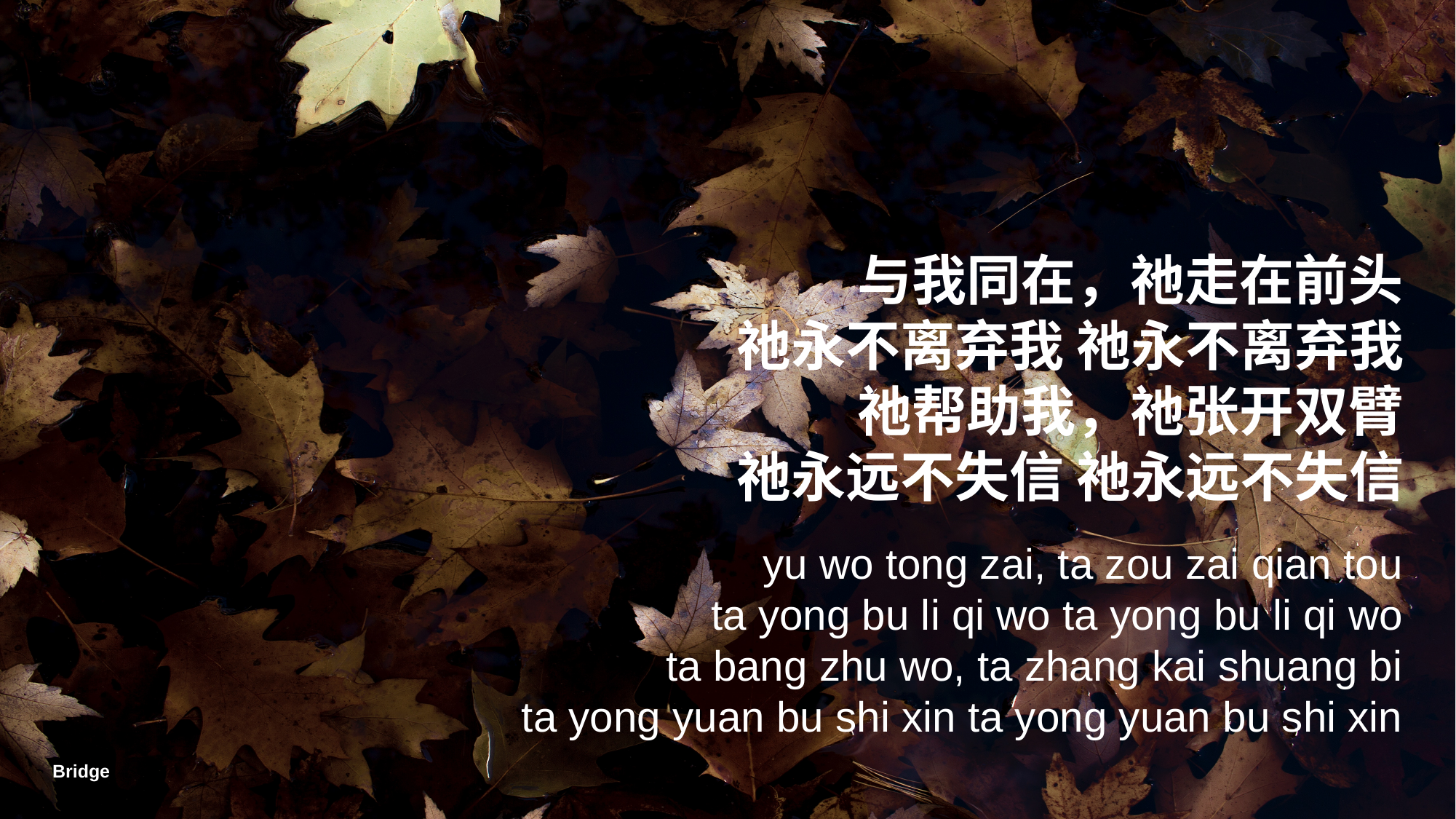

与我同在，祂走在前头
祂永不离弃我 祂永不离弃我
祂帮助我，祂张开双臂
祂永远不失信 祂永远不失信

yu wo tong zai, ta zou zai qian tou
ta yong bu li qi wo ta yong bu li qi wo
ta bang zhu wo, ta zhang kai shuang bi
ta yong yuan bu shi xin ta yong yuan bu shi xin
Bridge